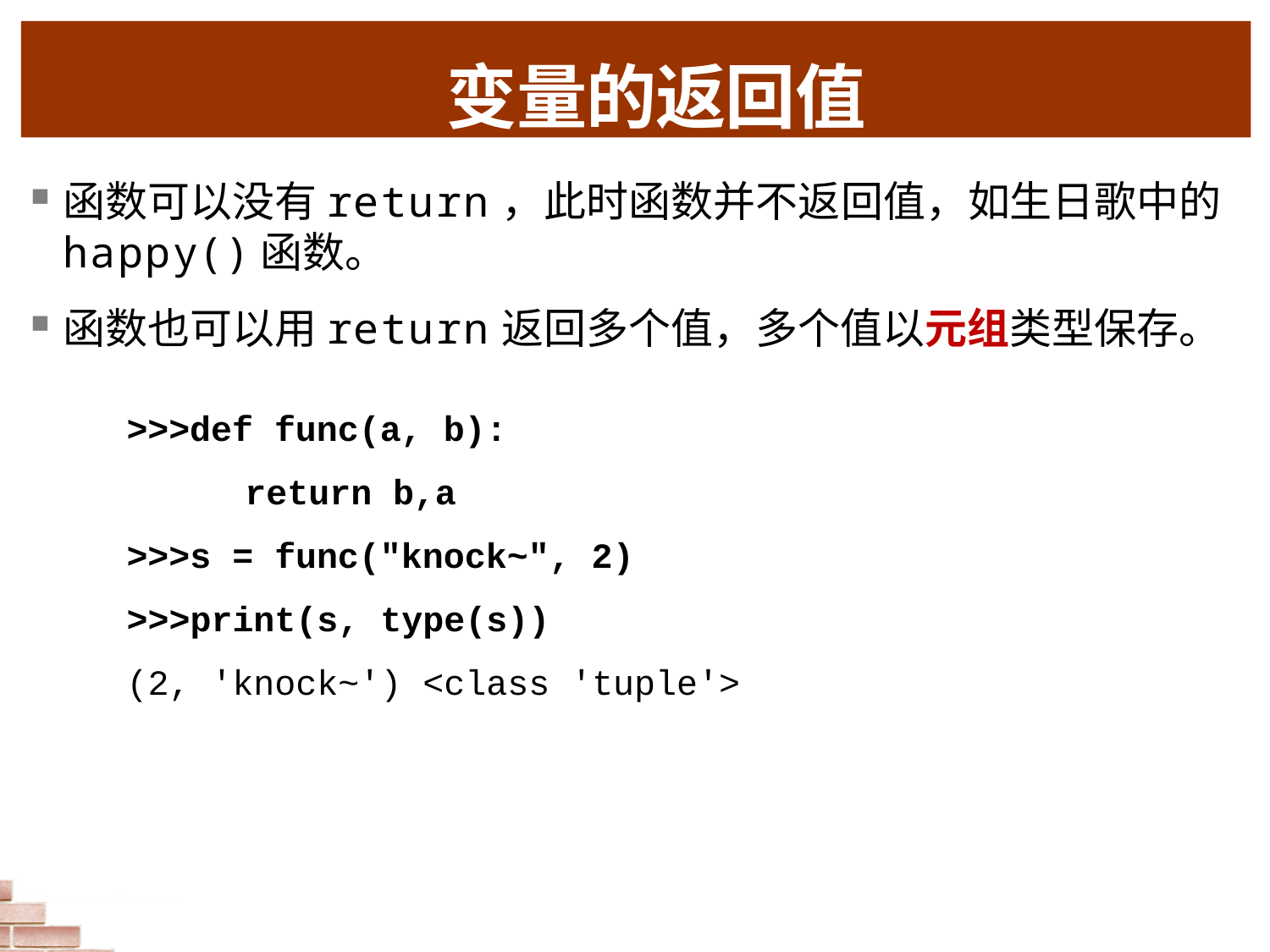

# 变量的返回值
函数可以没有return，此时函数并不返回值，如生日歌中的happy()函数。
函数也可以用return返回多个值，多个值以元组类型保存。
>>>def func(a, b):
return b,a
>>>s = func("knock~", 2)
>>>print(s, type(s))
(2, 'knock~') <class 'tuple'>